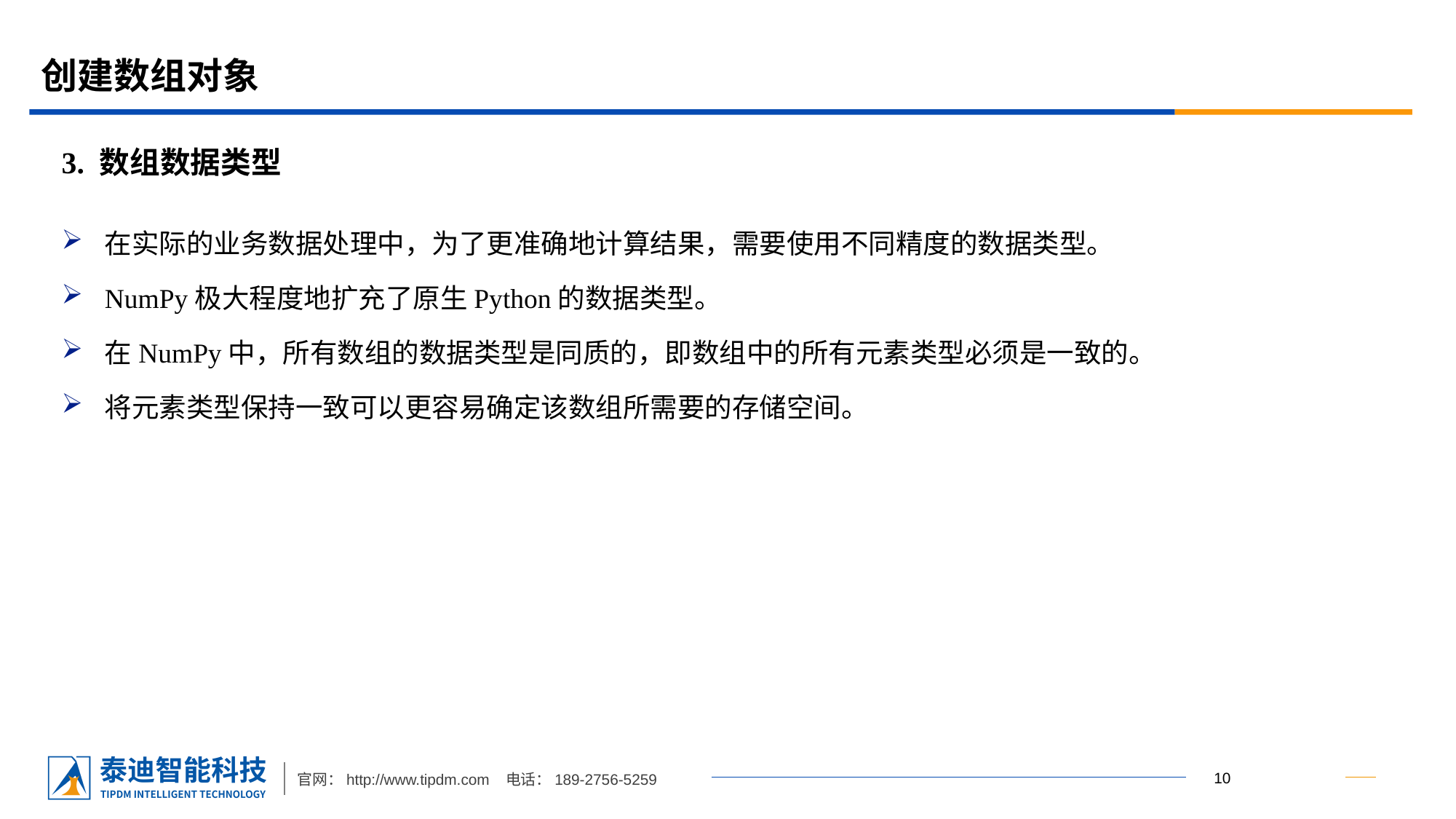

# 创建数组对象
3. 数组数据类型
在实际的业务数据处理中，为了更准确地计算结果，需要使用不同精度的数据类型。
NumPy极大程度地扩充了原生Python的数据类型。
在NumPy中，所有数组的数据类型是同质的，即数组中的所有元素类型必须是一致的。
将元素类型保持一致可以更容易确定该数组所需要的存储空间。